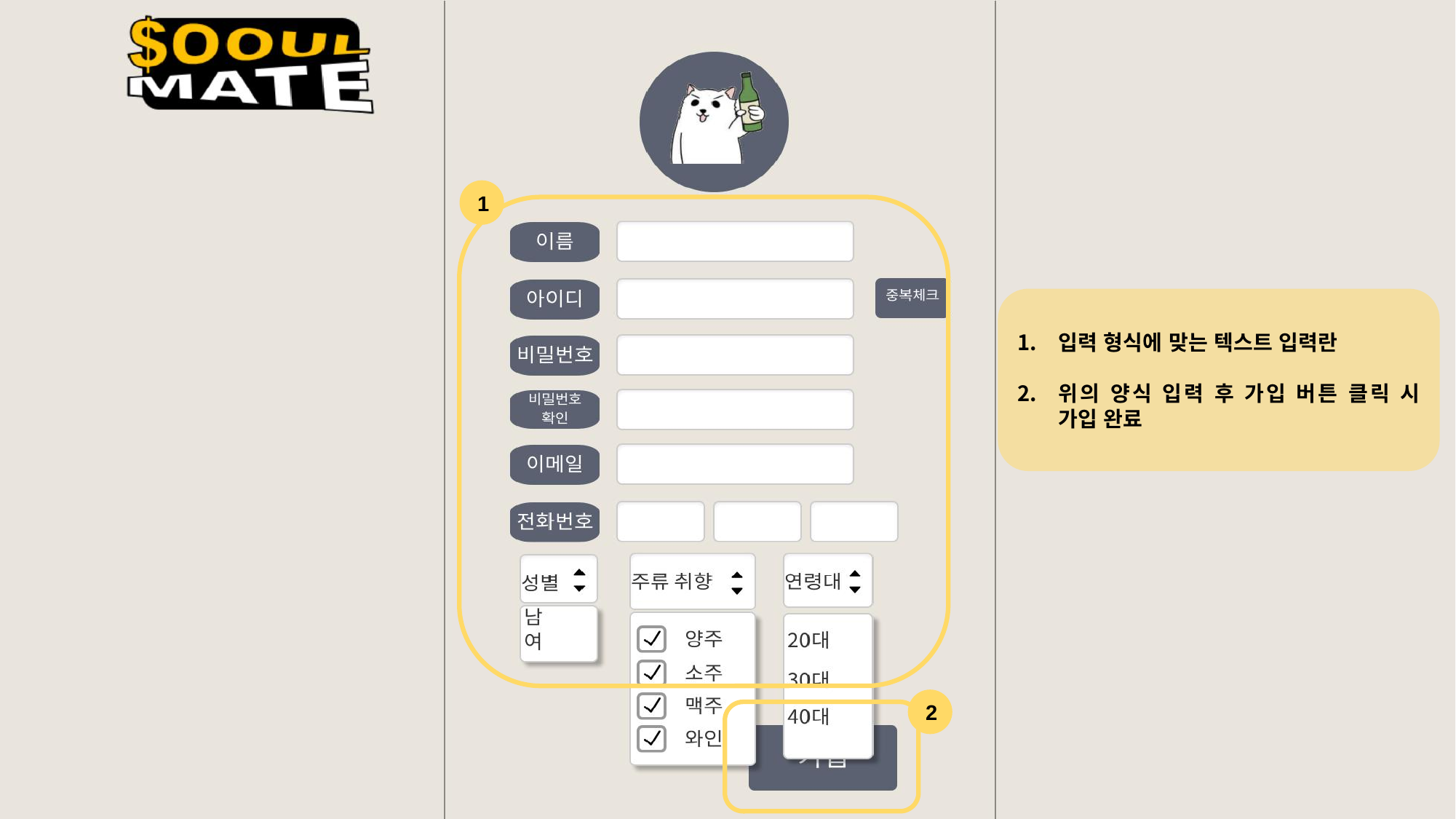

1

입력 형식에 맞는 텍스트 입력란

위의 양식 입력 후 가입 버튼 클릭 시 가입 완료
2